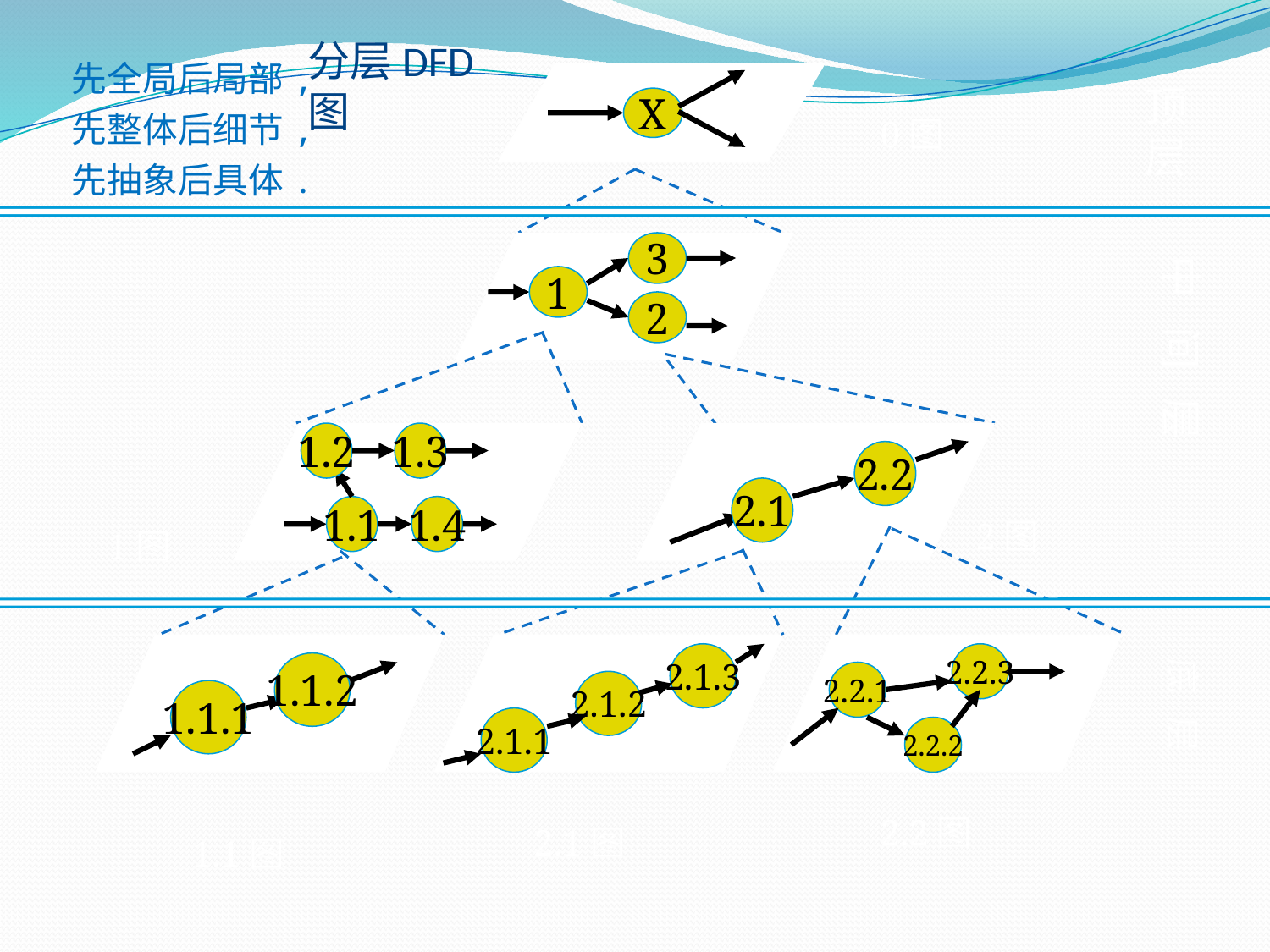

先全局后局部,先整体后细节,先抽象后具体.

X

顶层
分层DFD 图
0图

3

1

2

中   间   层

1.2
1.3

1.1
1.4

2.2

2.1

2图
1图

1.1.2

1.1.1

2.1.3

2.1.2

2.1.1

2.2.3
2.2.1

2.2.2
底   层
2.2图
2.1图
1.1图